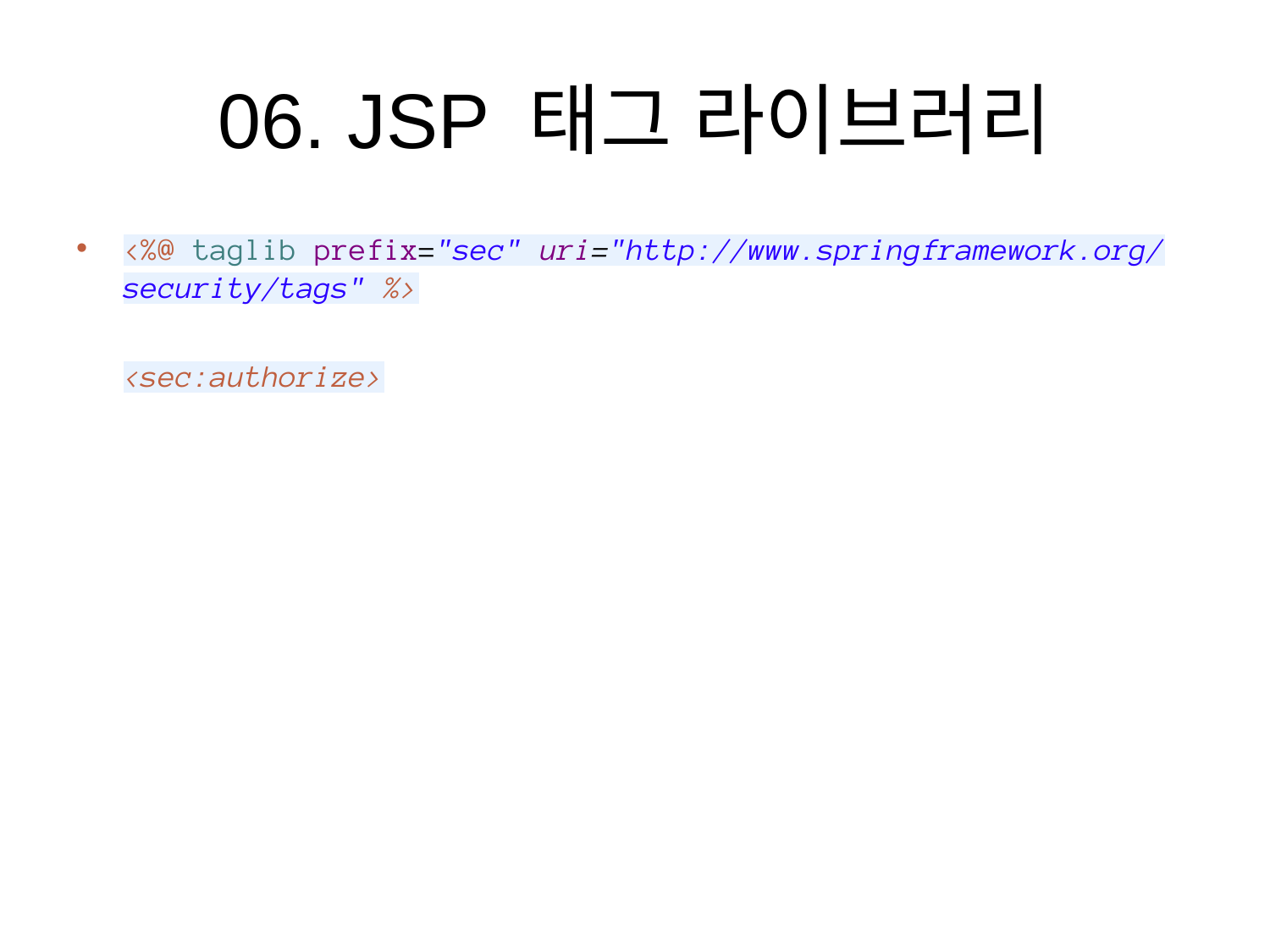

# 06. JSP 태그 라이브러리
<%@ taglib prefix="sec" uri="http://www.springframework.org/security/tags" %>

	<sec:authorize>